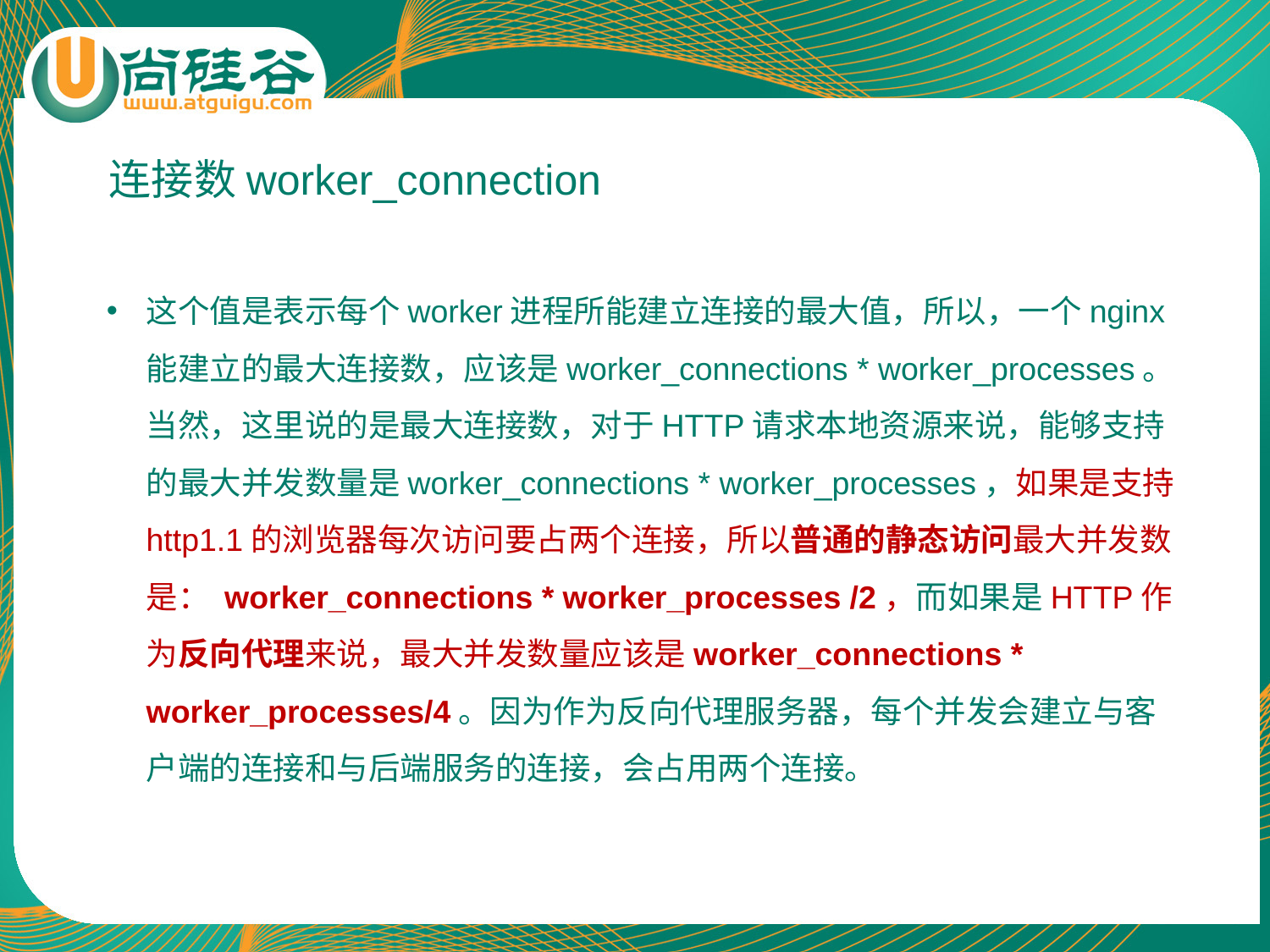

连接数worker_connection
这个值是表示每个worker进程所能建立连接的最大值，所以，一个nginx能建立的最大连接数，应该是worker_connections * worker_processes。当然，这里说的是最大连接数，对于HTTP请求本地资源来说，能够支持的最大并发数量是worker_connections * worker_processes，如果是支持http1.1的浏览器每次访问要占两个连接，所以普通的静态访问最大并发数是： worker_connections * worker_processes /2，而如果是HTTP作为反向代理来说，最大并发数量应该是worker_connections * worker_processes/4。因为作为反向代理服务器，每个并发会建立与客户端的连接和与后端服务的连接，会占用两个连接。